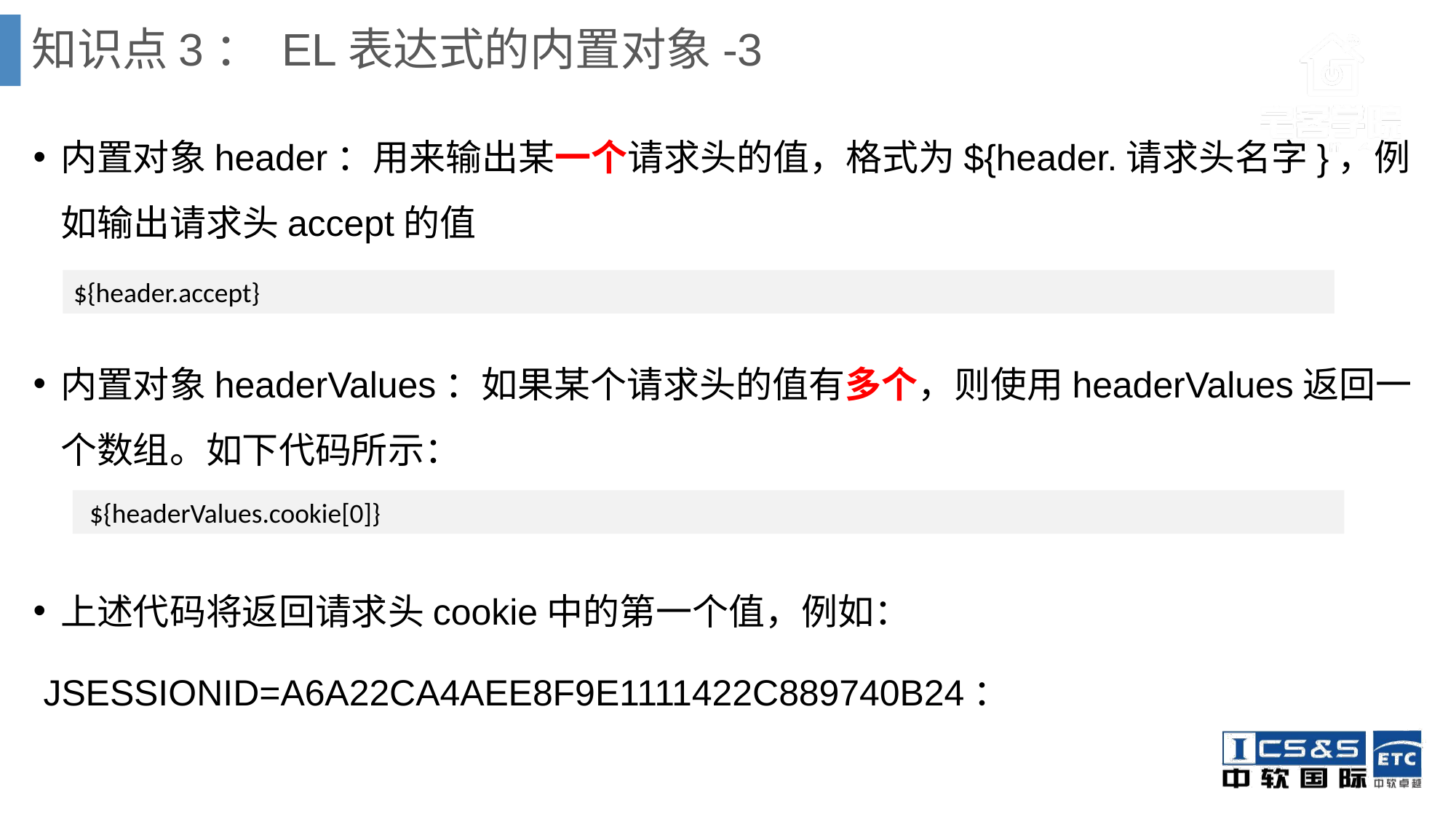

# 知识点3： EL表达式的内置对象-3
内置对象header：用来输出某一个请求头的值，格式为${header.请求头名字}，例如输出请求头accept的值

内置对象headerValues：如果某个请求头的值有多个，则使用headerValues返回一个数组。如下代码所示：

上述代码将返回请求头cookie中的第一个值，例如：
 JSESSIONID=A6A22CA4AEE8F9E1111422C889740B24：

${header.accept}
 ${headerValues.cookie[0]}